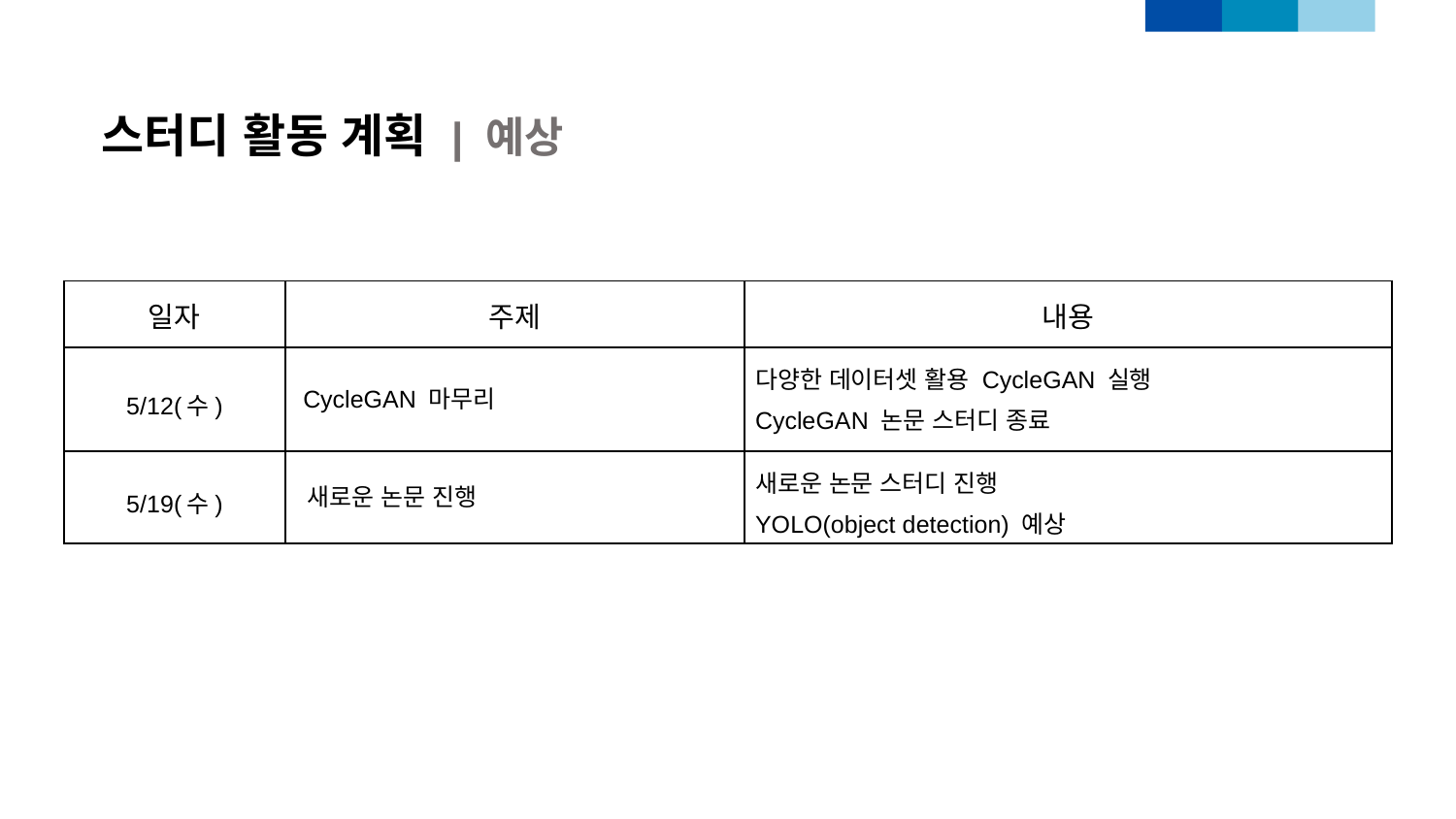

스터디 활동 계획 | 예상
| 일자 | 주제 | 내용 |
| --- | --- | --- |
| 5/12(수) | CycleGAN 마무리 | 다양한 데이터셋 활용 CycleGAN 실행 CycleGAN 논문 스터디 종료 |
| 5/19(수) | 새로운 논문 진행 | 새로운 논문 스터디 진행 YOLO(object detection) 예상 |